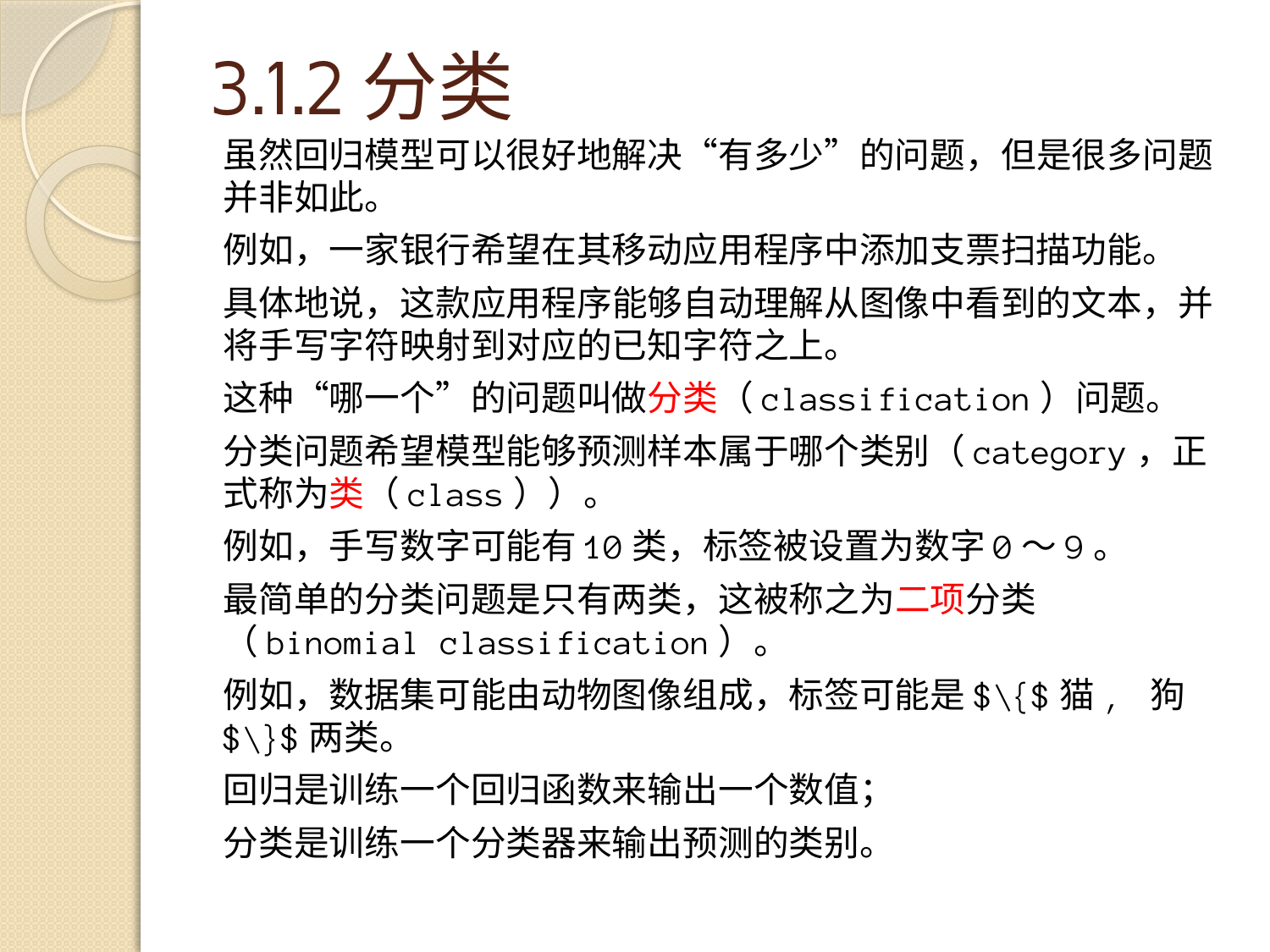

# 3.1.2分类
虽然回归模型可以很好地解决“有多少”的问题，但是很多问题并非如此。
例如，一家银行希望在其移动应用程序中添加支票扫描功能。
具体地说，这款应用程序能够自动理解从图像中看到的文本，并将手写字符映射到对应的已知字符之上。
这种“哪一个”的问题叫做分类（classification）问题。
分类问题希望模型能够预测样本属于哪个类别（category，正式称为类（class））。
例如，手写数字可能有10类，标签被设置为数字0～9。
最简单的分类问题是只有两类，这被称之为二项分类（binomial classification）。
例如，数据集可能由动物图像组成，标签可能是$\{$猫, 狗$\}$两类。
回归是训练一个回归函数来输出一个数值；
分类是训练一个分类器来输出预测的类别。